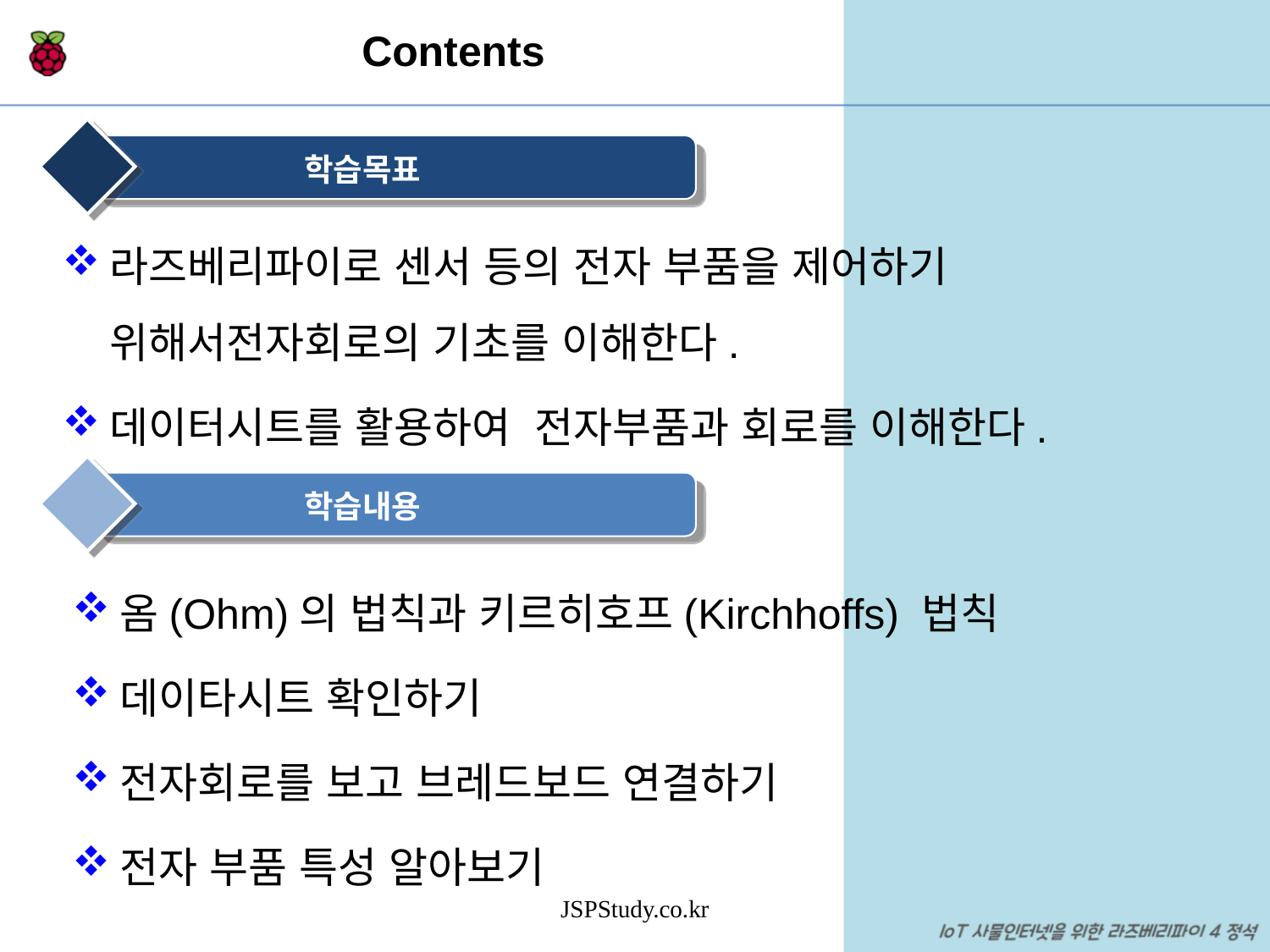

# Contents

학습목표
라즈베리파이로 센서 등의 전자 부품을 제어하기 위해서전자회로의 기초를 이해한다.
데이터시트를 활용하여  전자부품과 회로를 이해한다.

학습내용
옴(Ohm)의 법칙과 키르히호프(Kirchhoffs) 법칙
데이타시트 확인하기
전자회로를 보고 브레드보드 연결하기
전자 부품 특성 알아보기
JSPStudy.co.kr